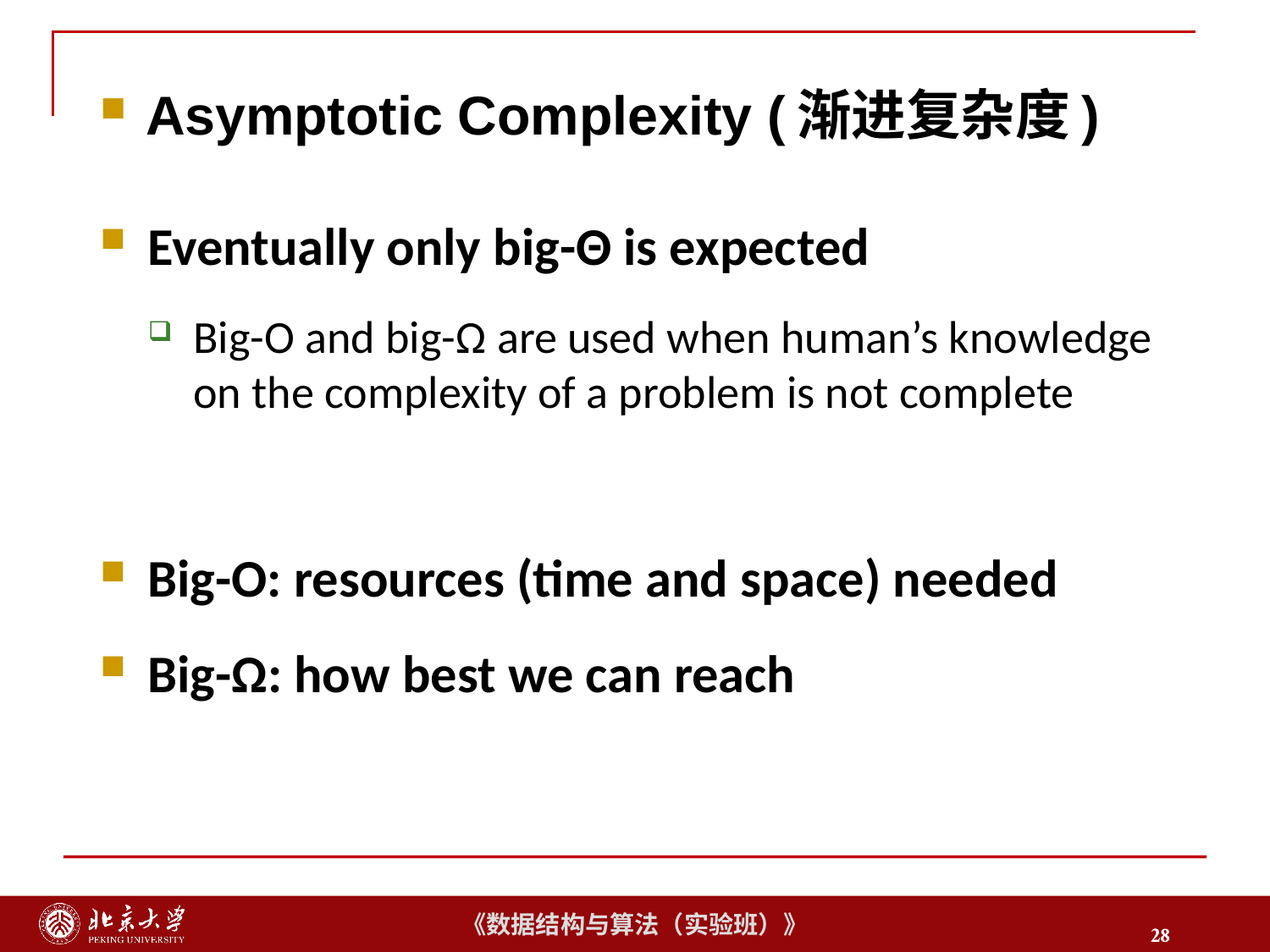

Asymptotic Complexity (渐进复杂度)
Eventually only big-Θ is expected
Big-O and big-Ω are used when human’s knowledge on the complexity of a problem is not complete

Big-O: resources (time and space) needed
Big-Ω: how best we can reach
28